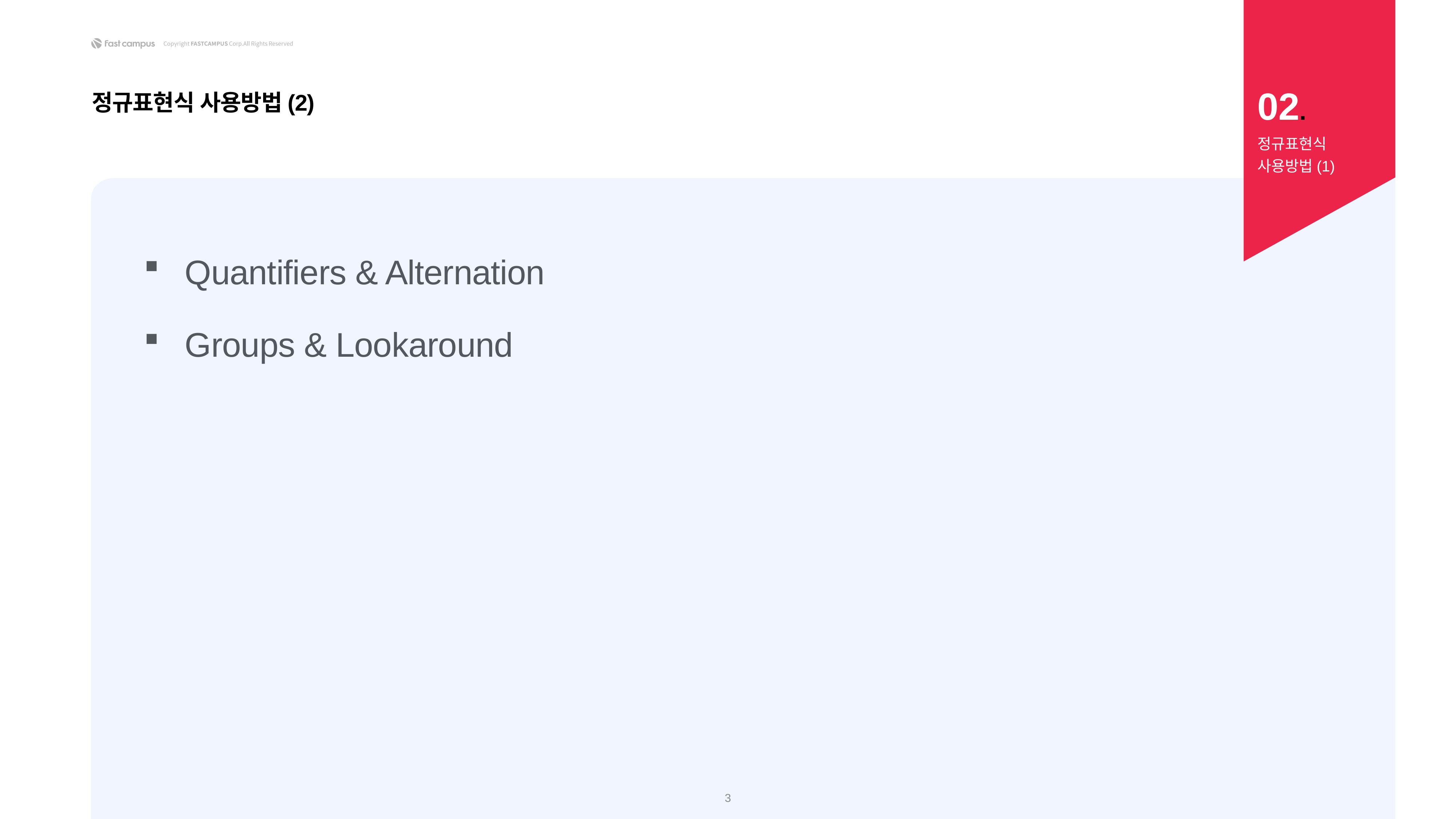

02.
정규표현식 사용방법(2)
정규표현식
사용방법(1)
Quantifiers & Alternation
Groups & Lookaround
3